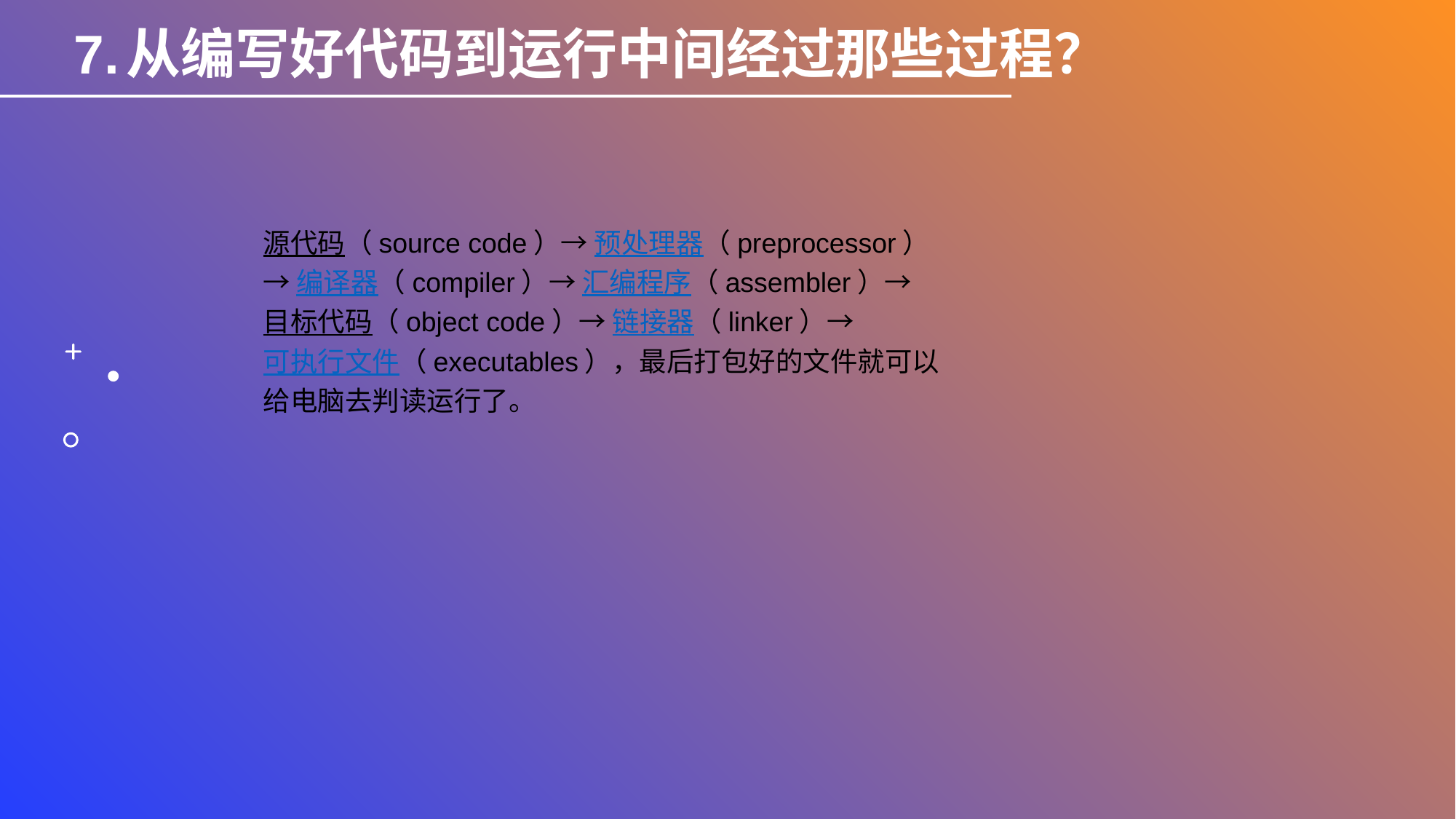

7.从编写好代码到运行中间经过那些过程？
源代码（source code）→ 预处理器（preprocessor）→ 编译器（compiler）→ 汇编程序（assembler）→ 目标代码（object code）→ 链接器（linker）→ 可执行文件（executables），最后打包好的文件就可以给电脑去判读运行了。